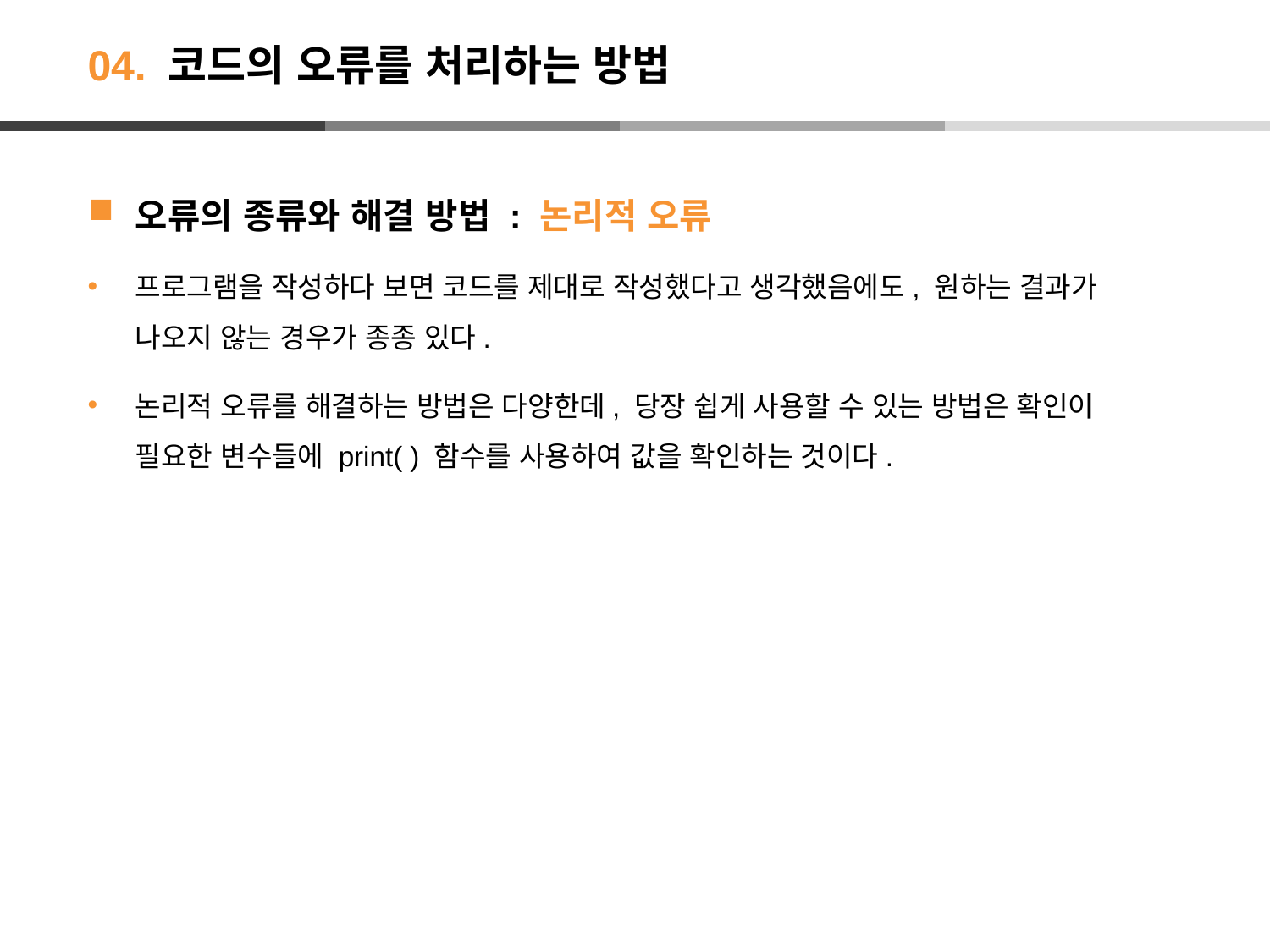

# 04. 코드의 오류를 처리하는 방법
오류의 종류와 해결 방법 : 논리적 오류
프로그램을 작성하다 보면 코드를 제대로 작성했다고 생각했음에도, 원하는 결과가 나오지 않는 경우가 종종 있다.
논리적 오류를 해결하는 방법은 다양한데, 당장 쉽게 사용할 수 있는 방법은 확인이 필요한 변수들에 print( ) 함수를 사용하여 값을 확인하는 것이다.